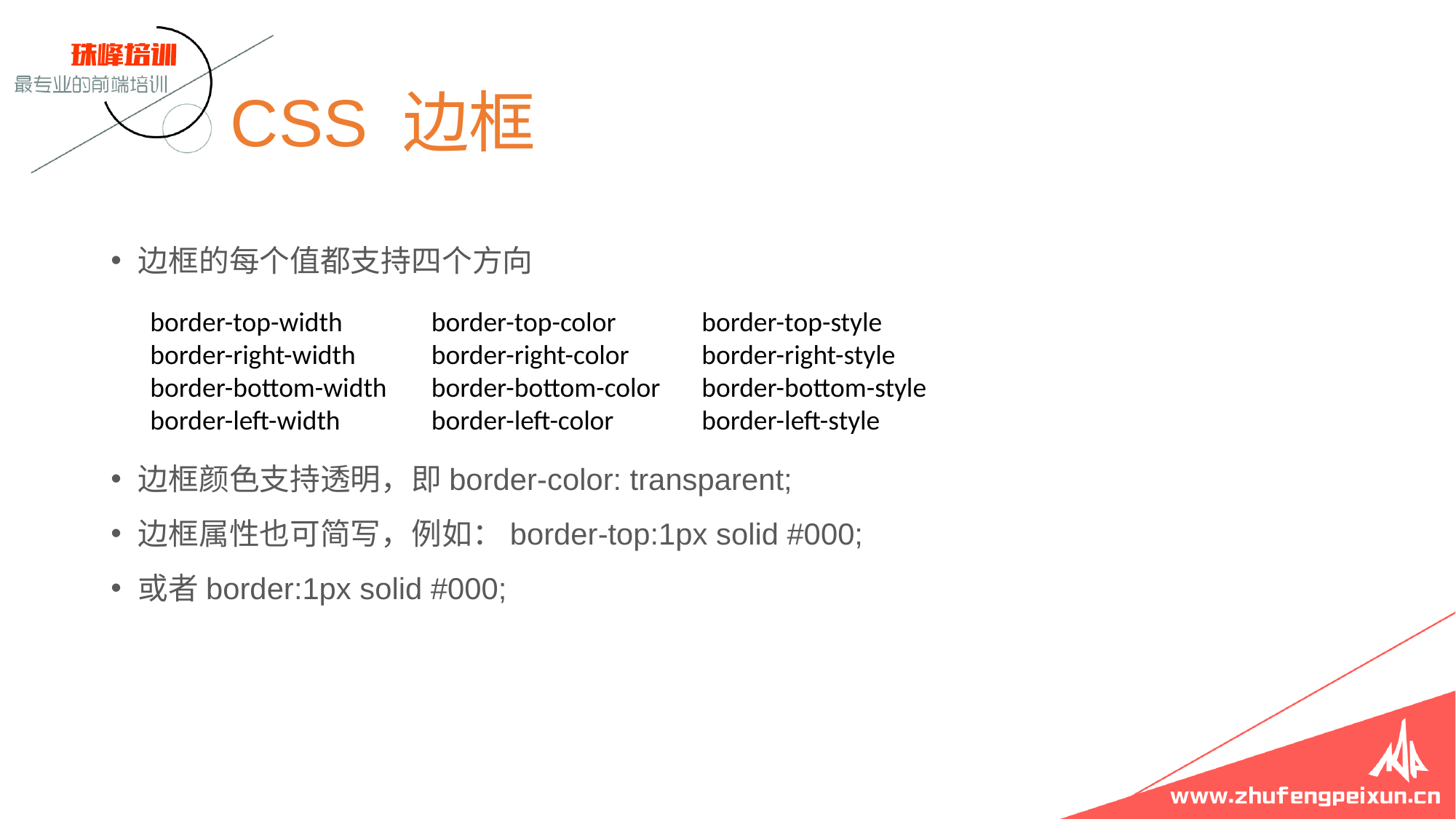

# CSS 边框
边框的每个值都支持四个方向

边框颜色支持透明，即border-color: transparent;
边框属性也可简写，例如：border-top:1px solid #000;
或者border:1px solid #000;
border-top-width
border-right-width
border-bottom-width
border-left-width
border-top-color
border-right-color
border-bottom-color
border-left-color
border-top-style
border-right-style
border-bottom-style
border-left-style